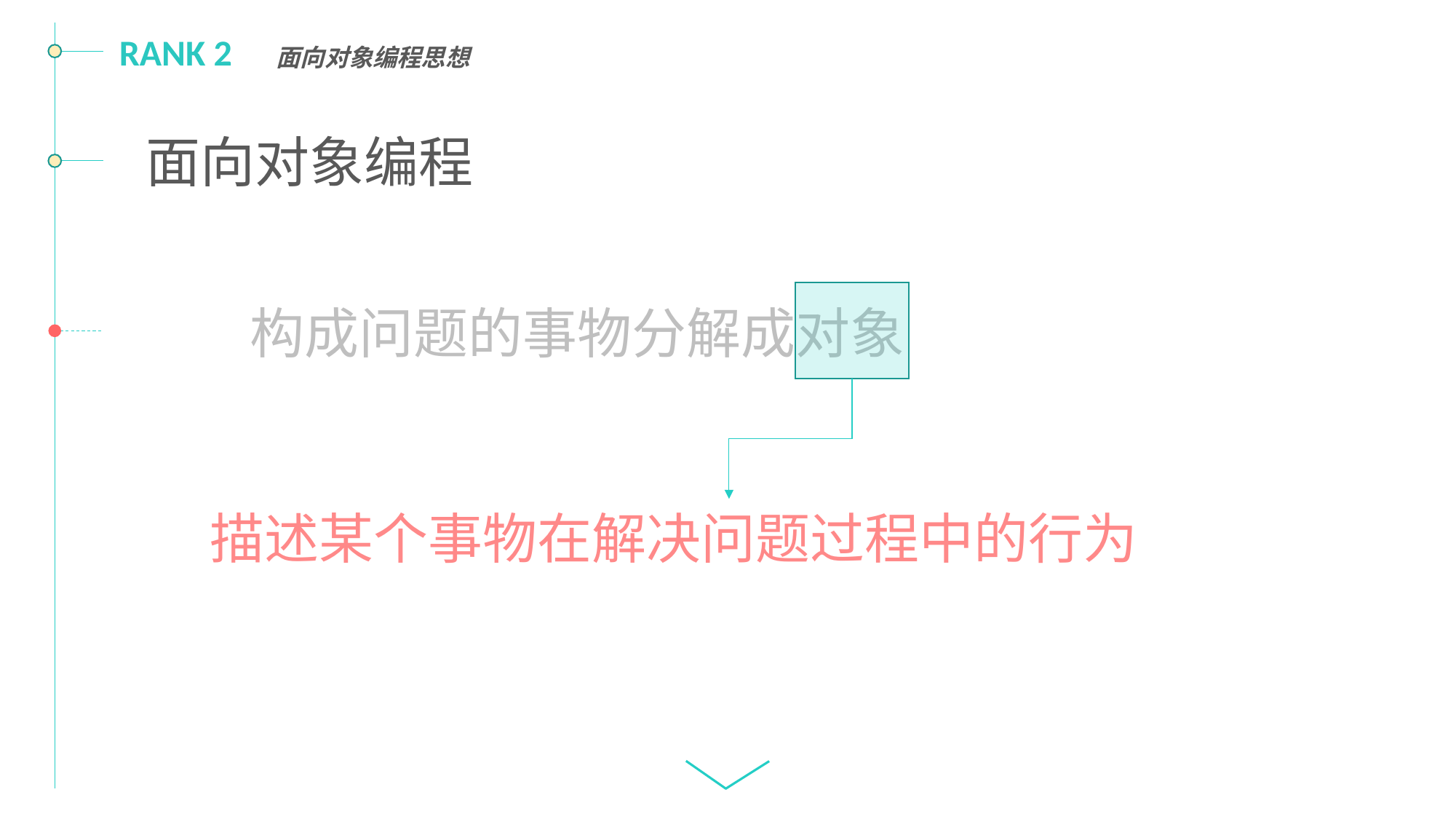

RANK 2
面向对象编程思想

面向对象编程

构成问题的事物分解成对象

描述某个事物在解决问题过程中的行为